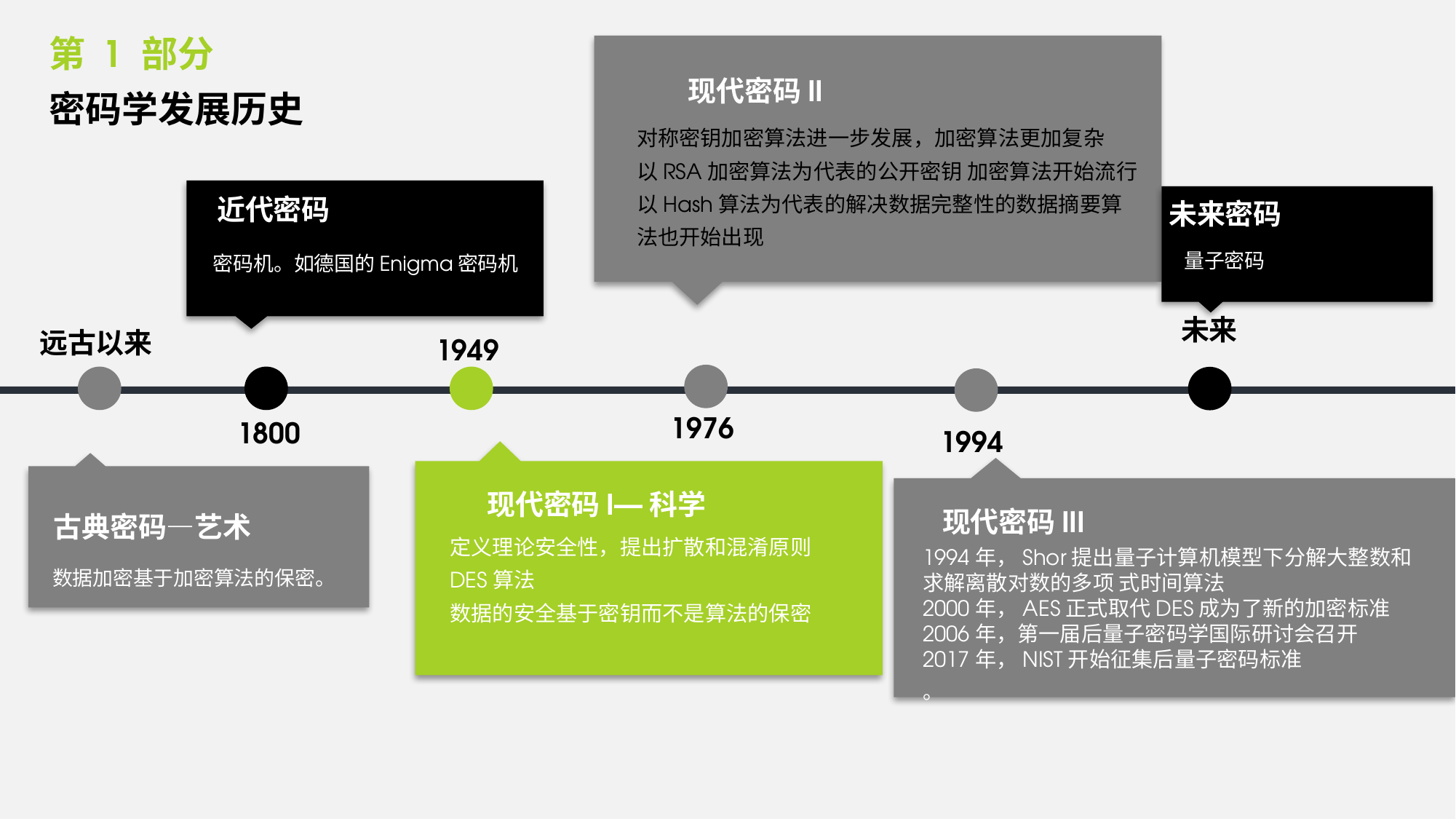

第 1 部分

现代密码II
对称密钥加密算法进一步发展，加密算法更加复杂
以RSA加密算法为代表的公开密钥 加密算法开始流行
以Hash算法为代表的解决数据完整性的数据摘要算法也开始出现

密码学发展历史

近代密码
密码机。如德国的Enigma密码机

未来密码
量子密码
未来
远古以来
1949

1976
1800
1994

现代密码I—科学
定义理论安全性，提出扩散和混淆原则
DES算法
数据的安全基于密钥而不是算法的保密

古典密码—艺术
数据加密基于加密算法的保密。

现代密码III
1994年，Shor提出量子计算机模型下分解大整数和求解离散对数的多项 式时间算法
2000年，AES正式取代DES成为了新的加密标准
2006年，第一届后量子密码学国际研讨会召开
2017年，NIST开始征集后量子密码标准
。